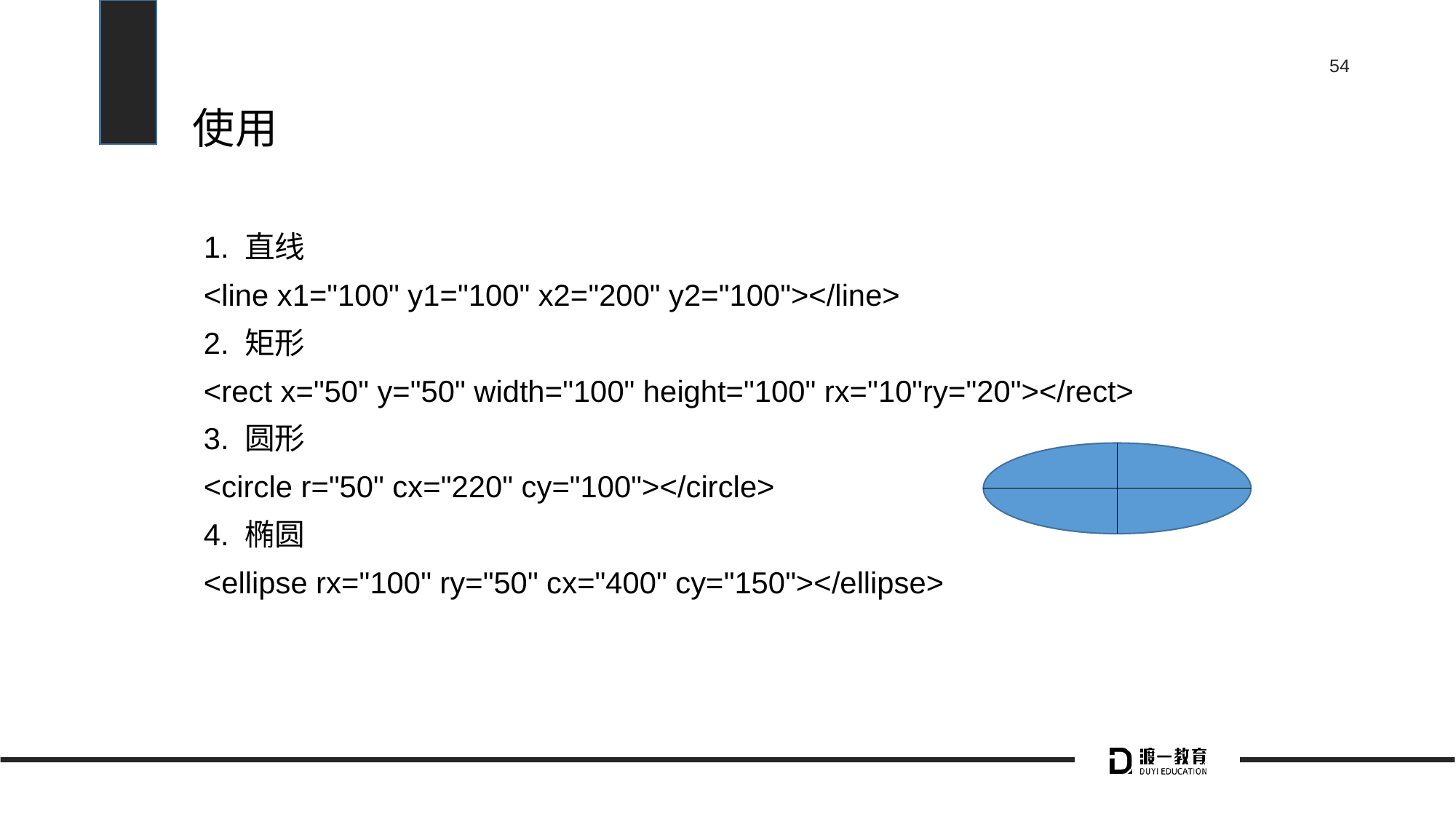

# 使用
1. 直线
<line x1="100" y1="100" x2="200" y2="100"></line>
2. 矩形
<rect x="50" y="50" width="100" height="100" rx="10"ry="20"></rect>
3. 圆形
<circle r="50" cx="220" cy="100"></circle>
4. 椭圆
<ellipse rx="100" ry="50" cx="400" cy="150"></ellipse>